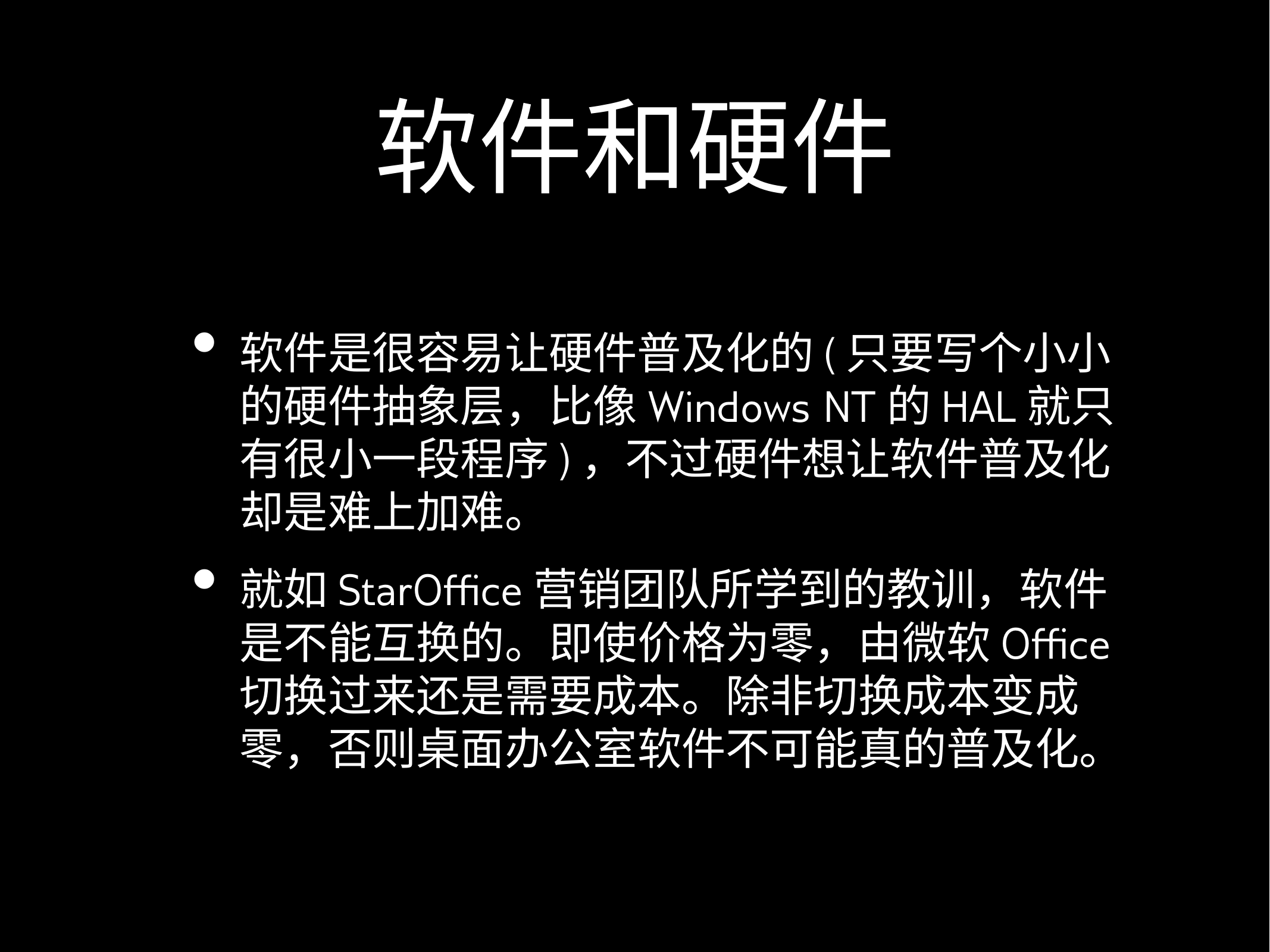

# 软件和硬件
软件是很容易让硬件普及化的(只要写个小小的硬件抽象层，比像Windows NT的HAL就只有很小一段程序)，不过硬件想让软件普及化却是难上加难。
就如StarOffice营销团队所学到的教训，软件是不能互换的。即使价格为零，由微软Office切换过来还是需要成本。除非切换成本变成零，否则桌面办公室软件不可能真的普及化。